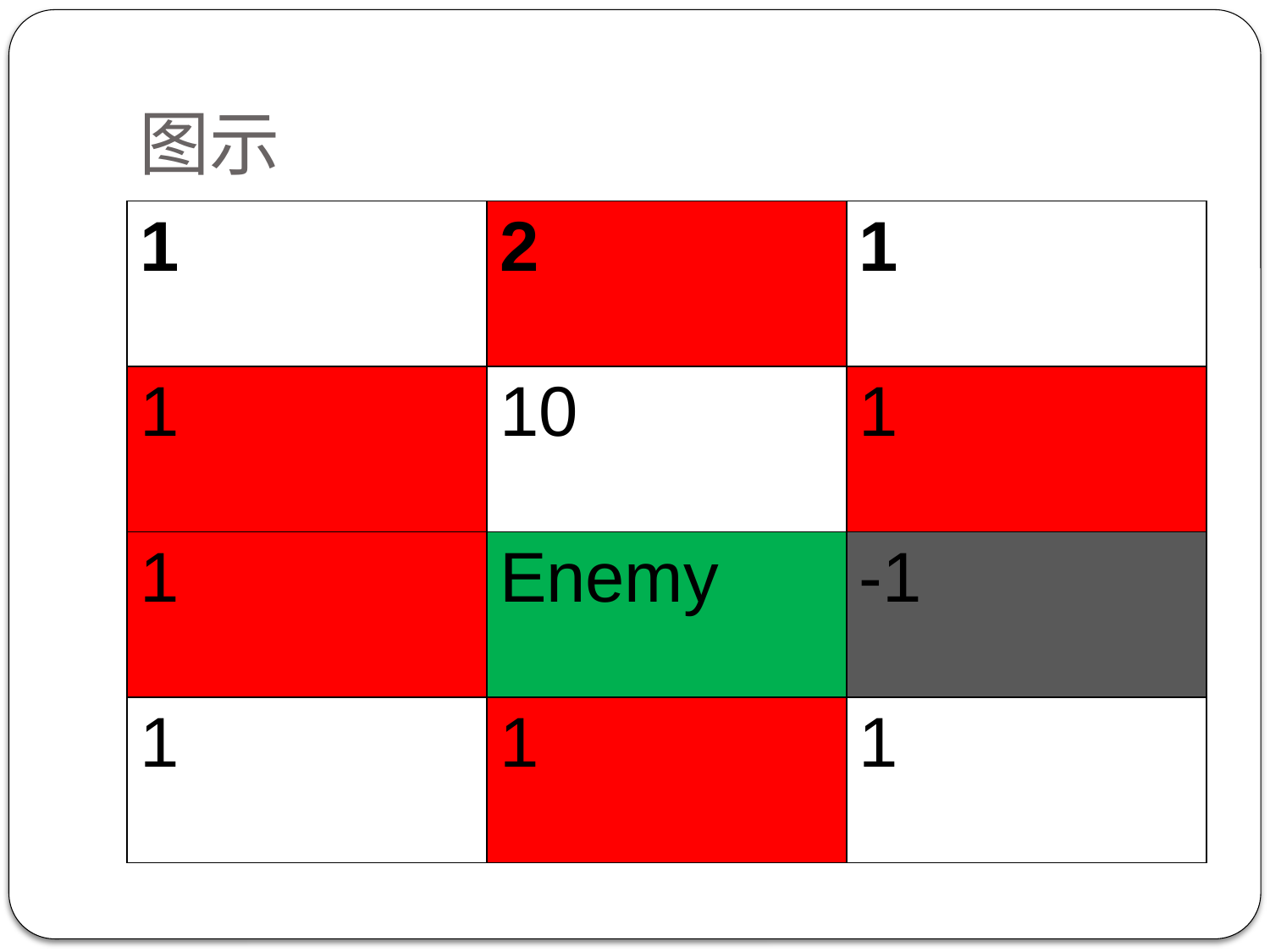

# 图示
| 1 | 2 | 1 |
| --- | --- | --- |
| 1 | 10 | 1 |
| 1 | Enemy | -1 |
| 1 | 1 | 1 |